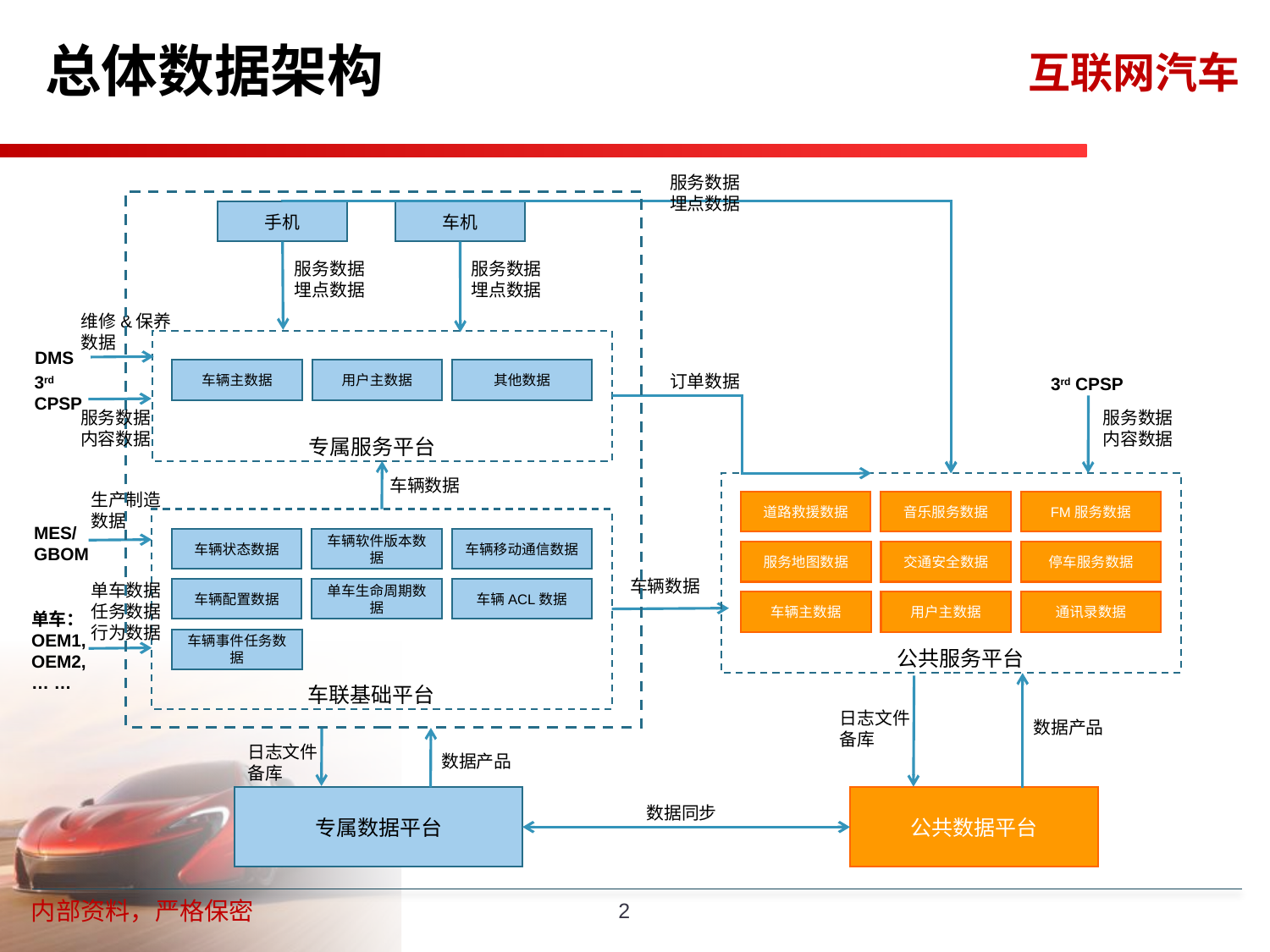

# 总体数据架构
服务数据
埋点数据

手机
车机
服务数据
埋点数据
服务数据
埋点数据
维修&保养
数据

DMS
车辆主数据
用户主数据
其他数据
订单数据
3rd
CPSP
3rd CPSP
服务数据
内容数据
服务数据
内容数据
专属服务平台

车辆数据
生产制造
数据
道路救援数据
音乐服务数据
FM服务数据

MES/
GBOM
车辆状态数据
车辆软件版本数据
车辆移动通信数据
服务地图数据
交通安全数据
停车服务数据
车辆数据
车辆配置数据
单车生命周期数据
车辆ACL数据
单车数据
任务数据
行为数据
车辆主数据
用户主数据
通讯录数据
单车：
OEM1,
OEM2,
… …
车辆事件任务数据
公共服务平台
车联基础平台
日志文件
备库
数据产品
日志文件
备库
数据产品
专属数据平台
公共数据平台
数据同步
2